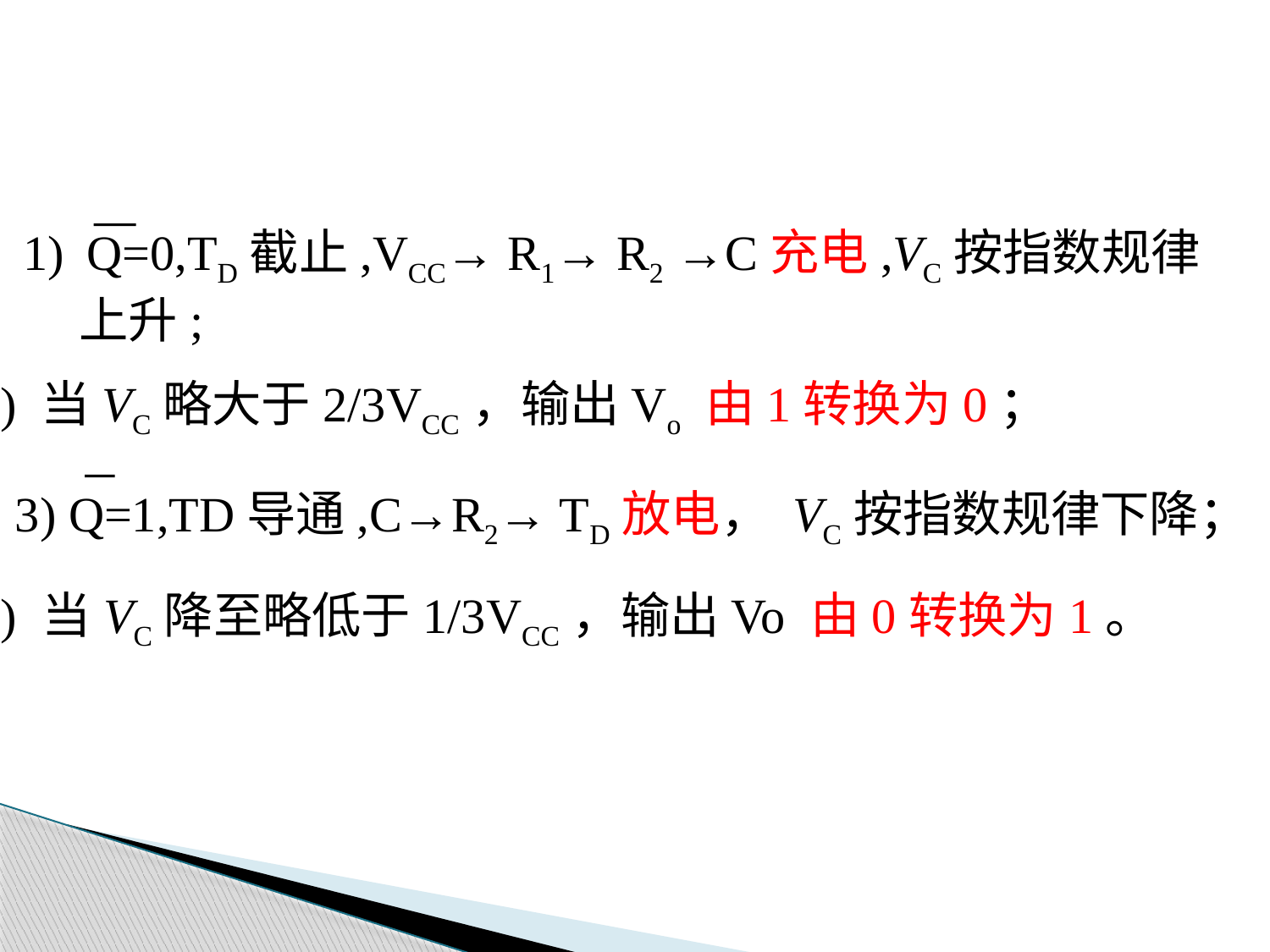

Q=0,TD截止,VCC→ R1→ R2 →C充电,VC按指数规律
    上升;

2) 当VC略大于2/3VCC，输出Vo 由1转换为0；
3) Q=1,TD导通,C→R2→ TD放电， VC按指数规律下降；

4) 当VC降至略低于1/3VCC，输出Vo 由0转换为1。